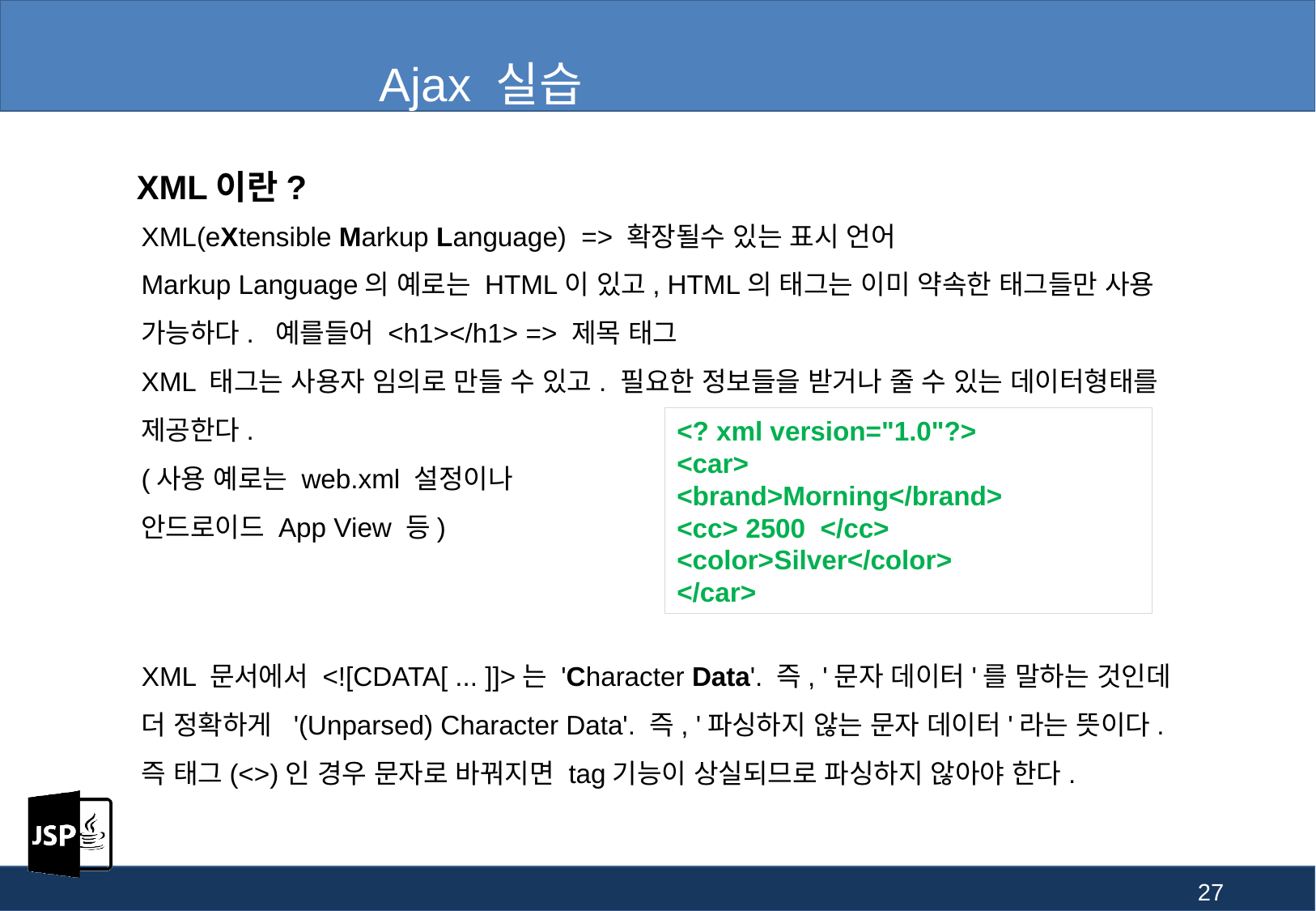

# Ajax 실습
 XML이란?
XML(eXtensible Markup Language)  => 확장될수 있는 표시 언어
Markup Language의 예로는 HTML이 있고, HTML의 태그는 이미 약속한 태그들만 사용 가능하다.  예를들어 <h1></h1> => 제목 태그
XML 태그는 사용자 임의로 만들 수 있고. 필요한 정보들을 받거나 줄 수 있는 데이터형태를 제공한다.
(사용 예로는 web.xml 설정이나
안드로이드 App View 등)
<? xml version="1.0"?>
<car>
<brand>Morning</brand>
<cc> 2500  </cc>
<color>Silver</color>
</car>
XML 문서에서 <![CDATA[ ... ]]>는 'Character Data'. 즉, '문자 데이터'를 말하는 것인데 더 정확하게  '(Unparsed) Character Data'. 즉, '파싱하지 않는 문자 데이터'라는 뜻이다. 즉 태그(<>)인 경우 문자로 바꿔지면 tag기능이 상실되므로 파싱하지 않아야 한다.
27